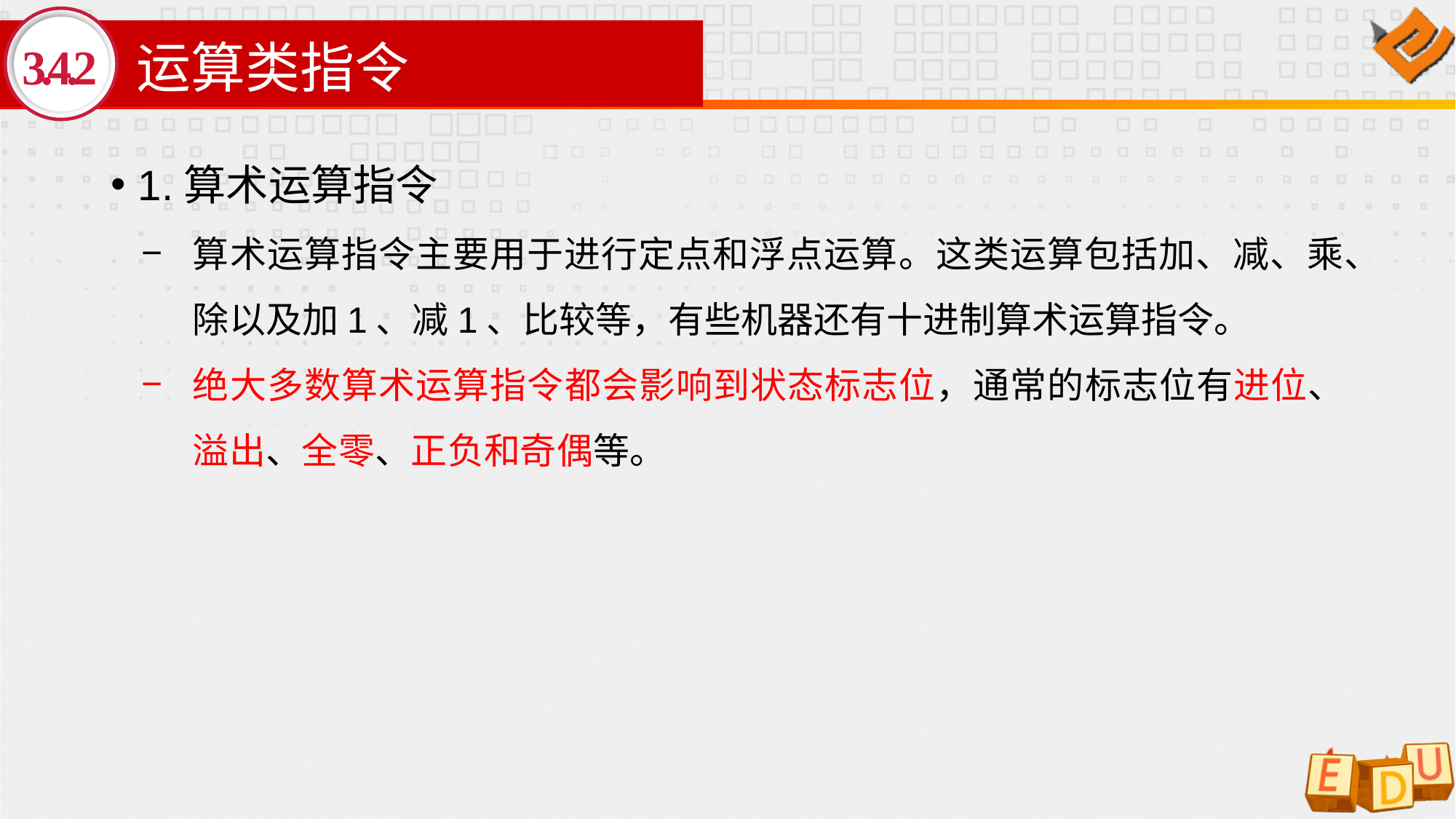

# 运算类指令
3.4.2
1.算术运算指令
算术运算指令主要用于进行定点和浮点运算。这类运算包括加、减、乘、除以及加1、减1、比较等，有些机器还有十进制算术运算指令。
绝大多数算术运算指令都会影响到状态标志位，通常的标志位有进位、溢出、全零、正负和奇偶等。